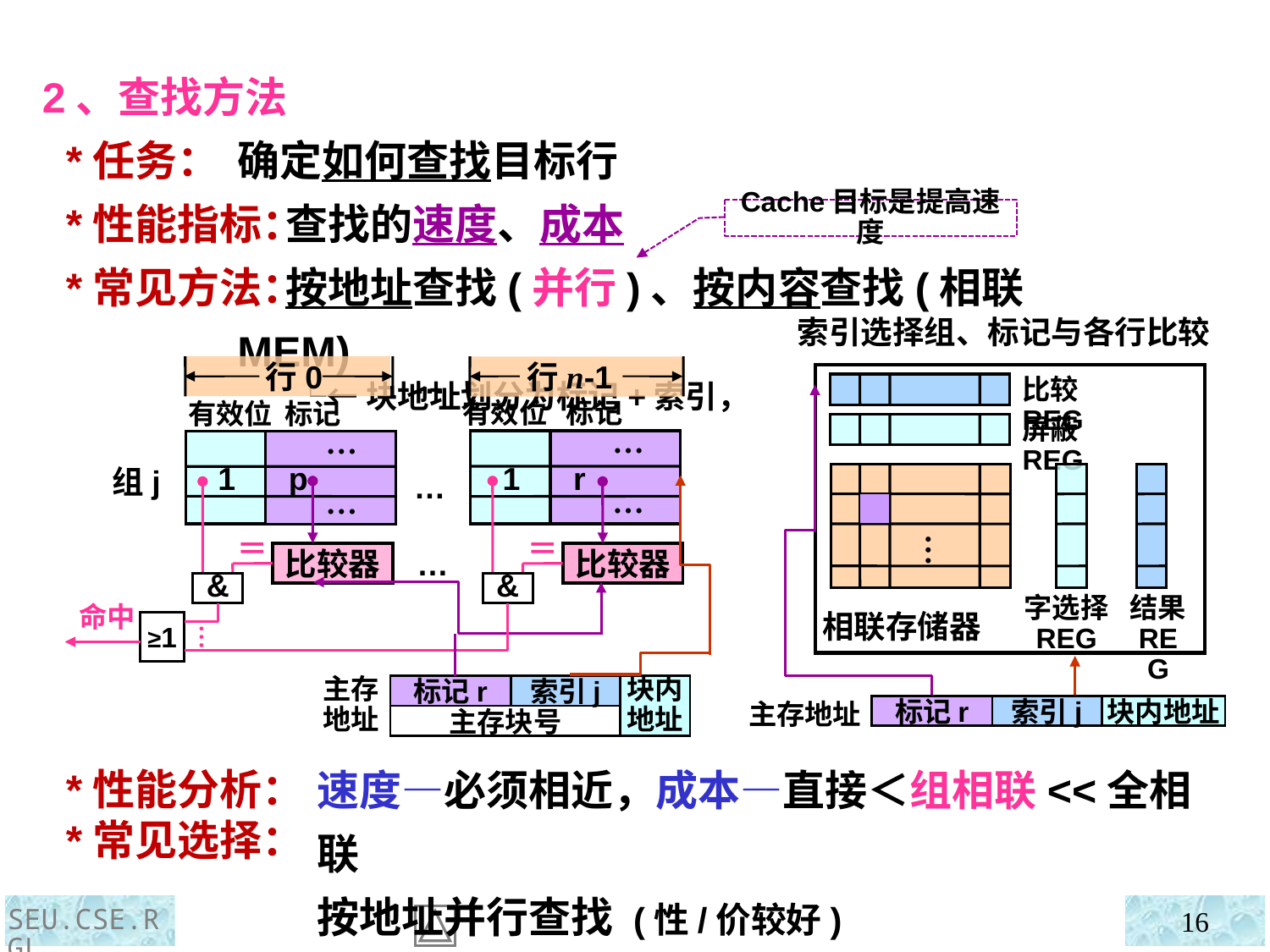

2、查找方法
  *任务：
  *性能指标：
  *常见方法：

  *性能分析：
  *常见选择：
确定如何查找目标行
    查找的速度、成本
    按地址查找(并行)、按内容查找(相联MEM)
        └←块地址划分为标记+索引，
Cache目标是提高速度
索引选择组、标记与各行比较

行0

行n-1

…

有效位   标记
有效位  标记
…
…

组j
…

1      r

1      p
…
…

比较REG

屏蔽REG

…

字选择
REG
结果
REG
相联存储器
标记r
索引j
块内地址
主存地址

＝
＝
比较器
…
比较器

&
&
命中
≥1
…
主存
地址
标记r
索引j
块内
地址
主存块号
速度—必须相近，成本—直接＜组相联<<全相联
按地址并行查找 (性/价较好)
SEU.CSE.RGL
16